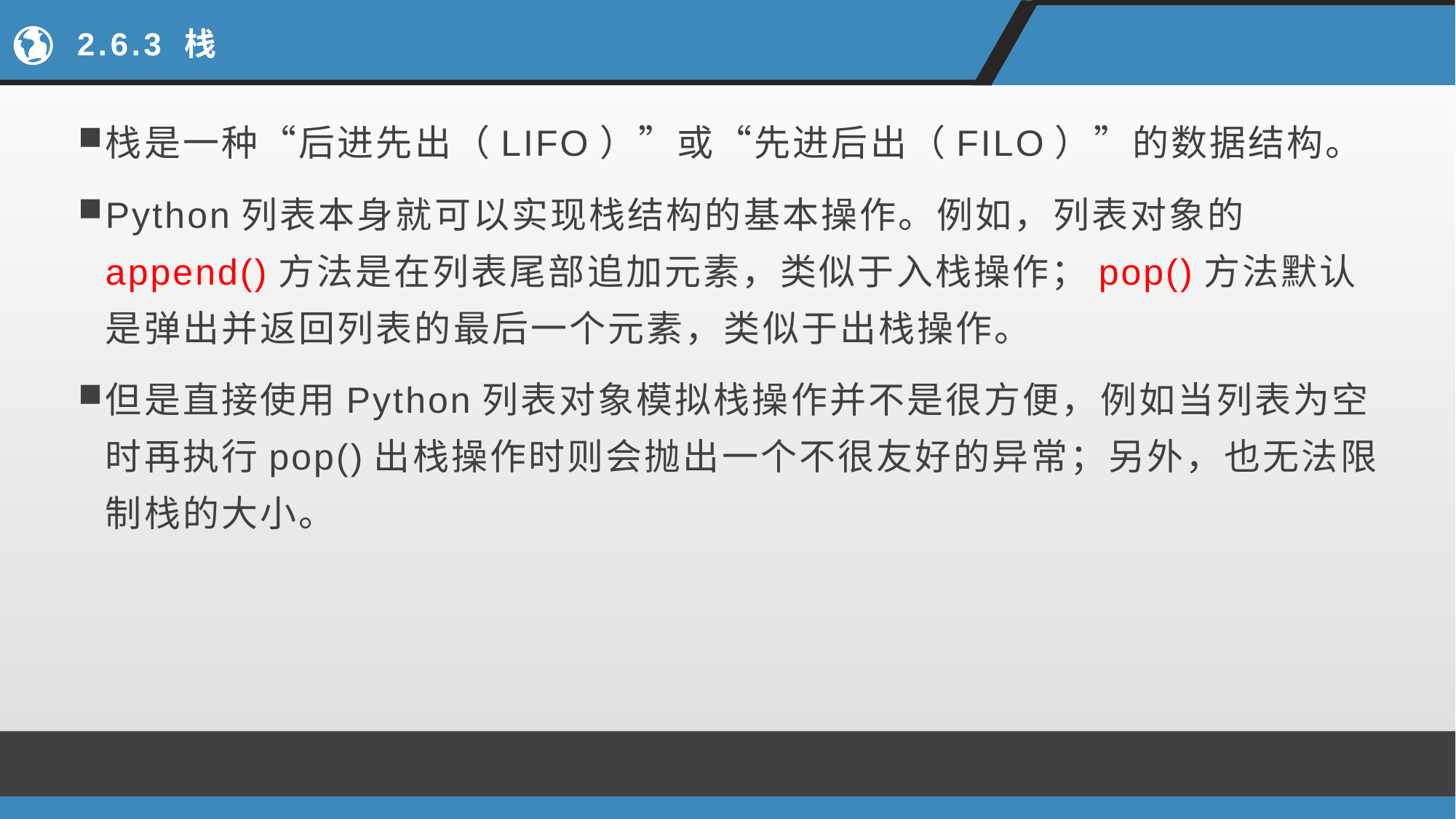

# 2.6.3 栈

栈是一种“后进先出（LIFO）”或“先进后出（FILO）”的数据结构。
Python列表本身就可以实现栈结构的基本操作。例如，列表对象的append()方法是在列表尾部追加元素，类似于入栈操作；pop()方法默认是弹出并返回列表的最后一个元素，类似于出栈操作。
但是直接使用Python列表对象模拟栈操作并不是很方便，例如当列表为空时再执行pop()出栈操作时则会抛出一个不很友好的异常；另外，也无法限制栈的大小。